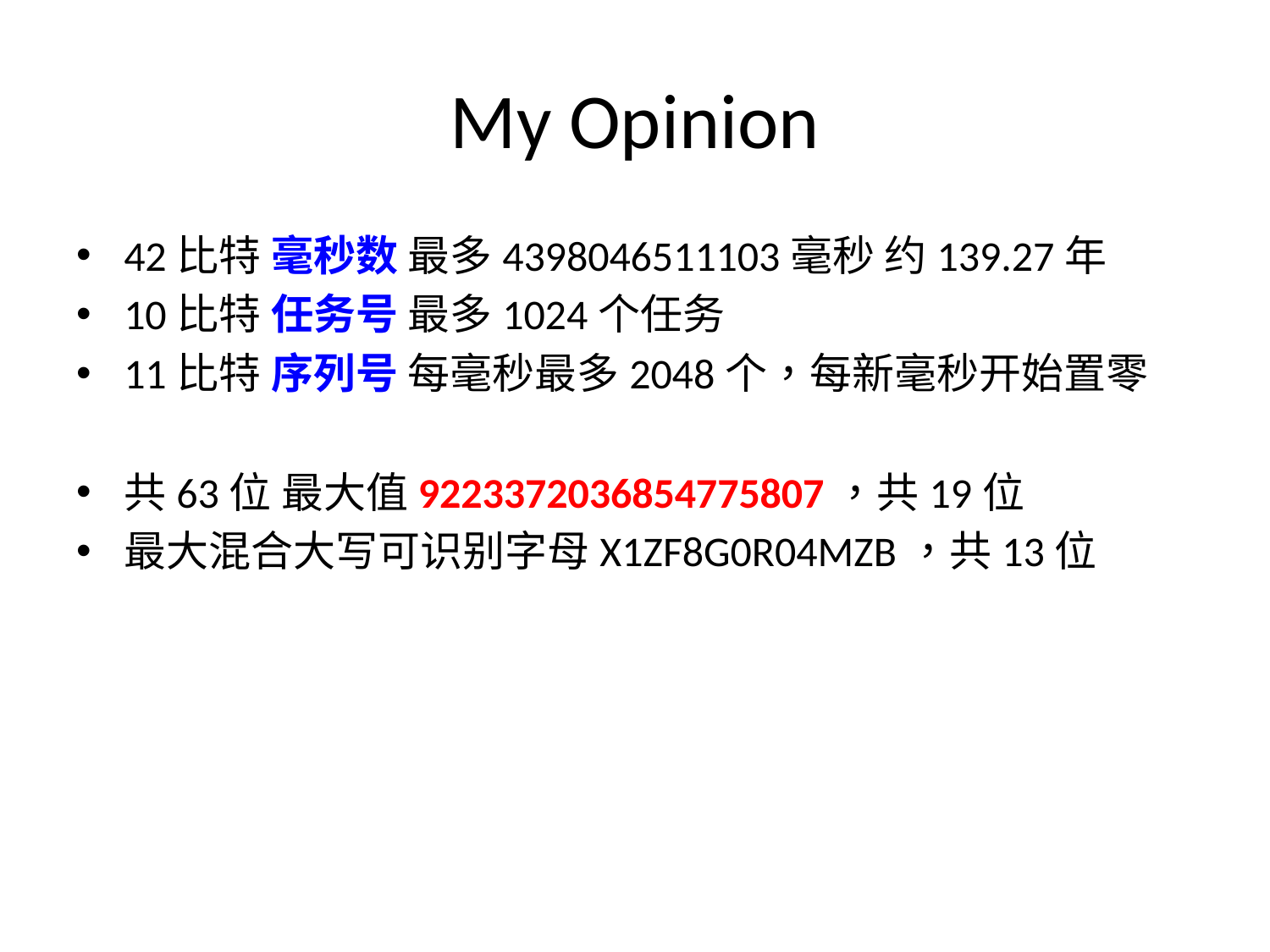

# My Opinion
42比特 毫秒数 最多4398046511103毫秒 约139.27年
10比特 任务号 最多1024个任务
11比特 序列号 每毫秒最多2048个，每新毫秒开始置零

共63位 最大值9223372036854775807，共19位
最大混合大写可识别字母X1ZF8G0R04MZB，共13位